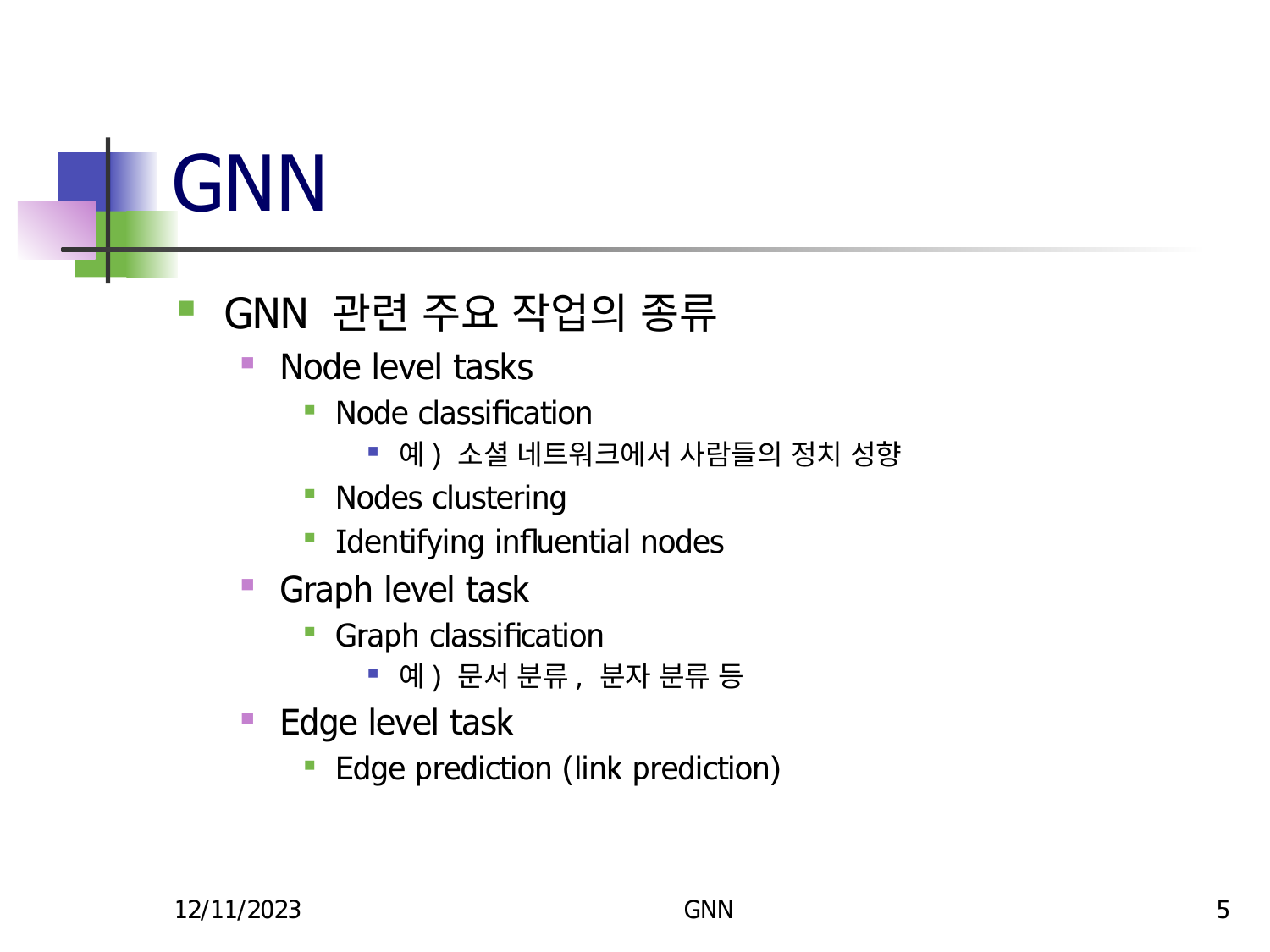

# GNN
GNN 관련 주요 작업의 종류
Node level tasks
Node classification
예) 소셜 네트워크에서 사람들의 정치 성향
Nodes clustering
Identifying influential nodes
Graph level task
Graph classification
예) 문서 분류, 분자 분류 등
Edge level task
Edge prediction (link prediction)
12/11/2023
GNN
5